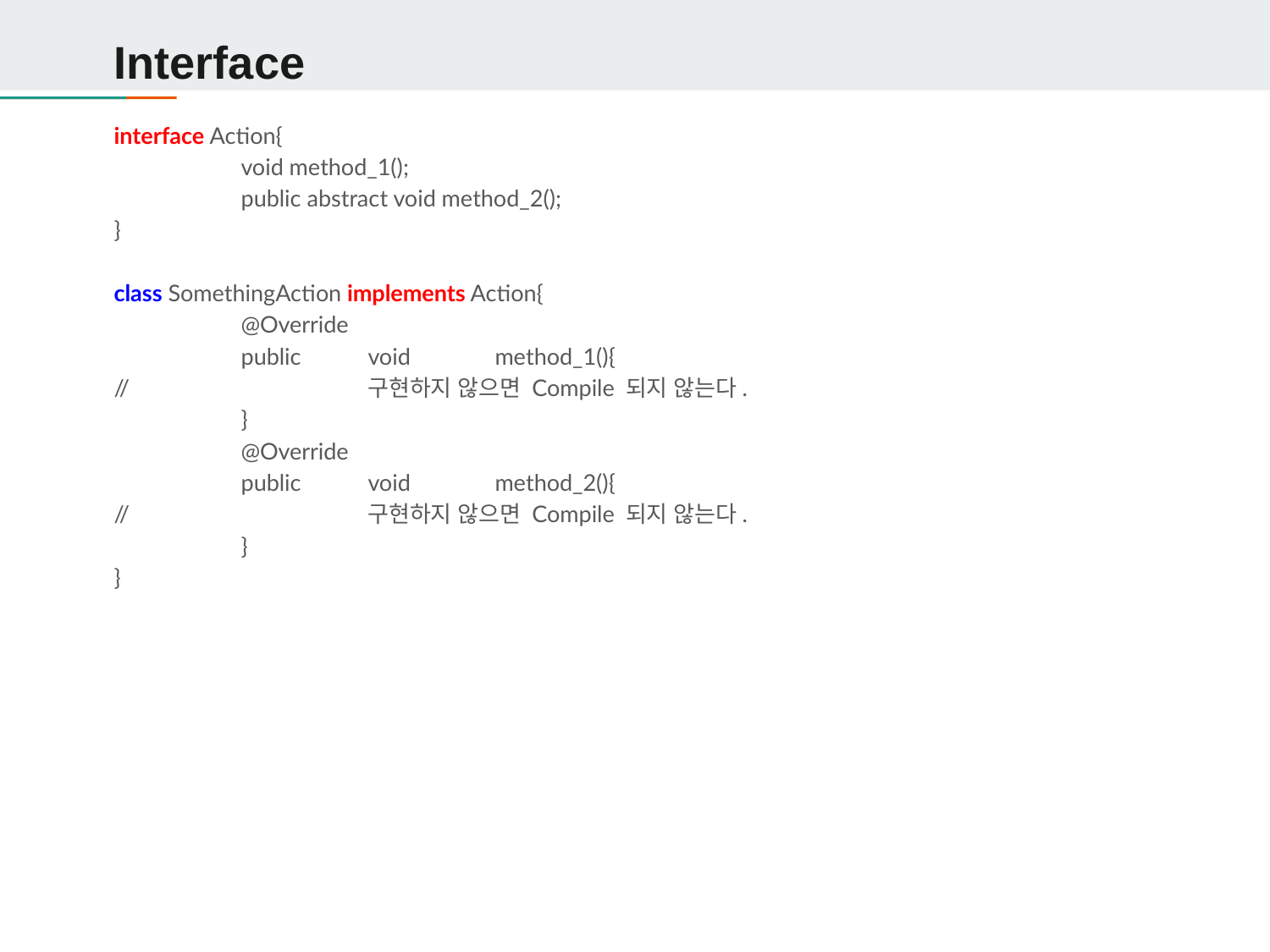

# Interface
interface Action{
	void method_1();
	public abstract void method_2();
}

class SomethingAction implements Action{
	@Override
	public	void	method_1(){
//		구현하지 않으면 Compile 되지 않는다.
	}
	@Override
	public	void	method_2(){
//		구현하지 않으면 Compile 되지 않는다.
	}
}